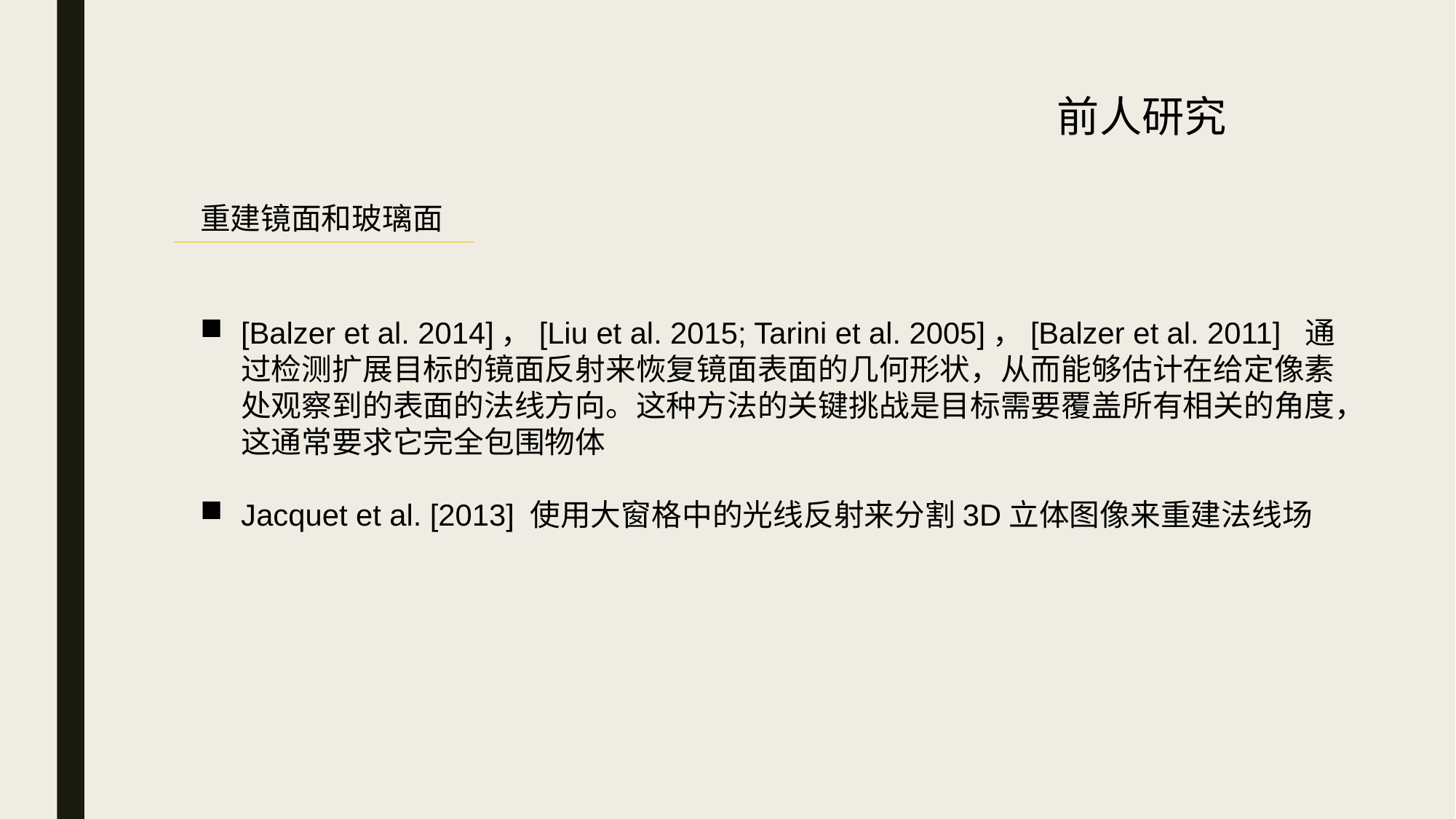

前人研究
重建镜面和玻璃面
[Balzer et al. 2014]，[Liu et al. 2015; Tarini et al. 2005]，[Balzer et al. 2011]  通过检测扩展目标的镜面反射来恢复镜面表面的几何形状，从而能够估计在给定像素处观察到的表面的法线方向。这种方法的关键挑战是目标需要覆盖所有相关的角度，这通常要求它完全包围物体

Jacquet et al. [2013] 使用大窗格中的光线反射来分割3D立体图像来重建法线场